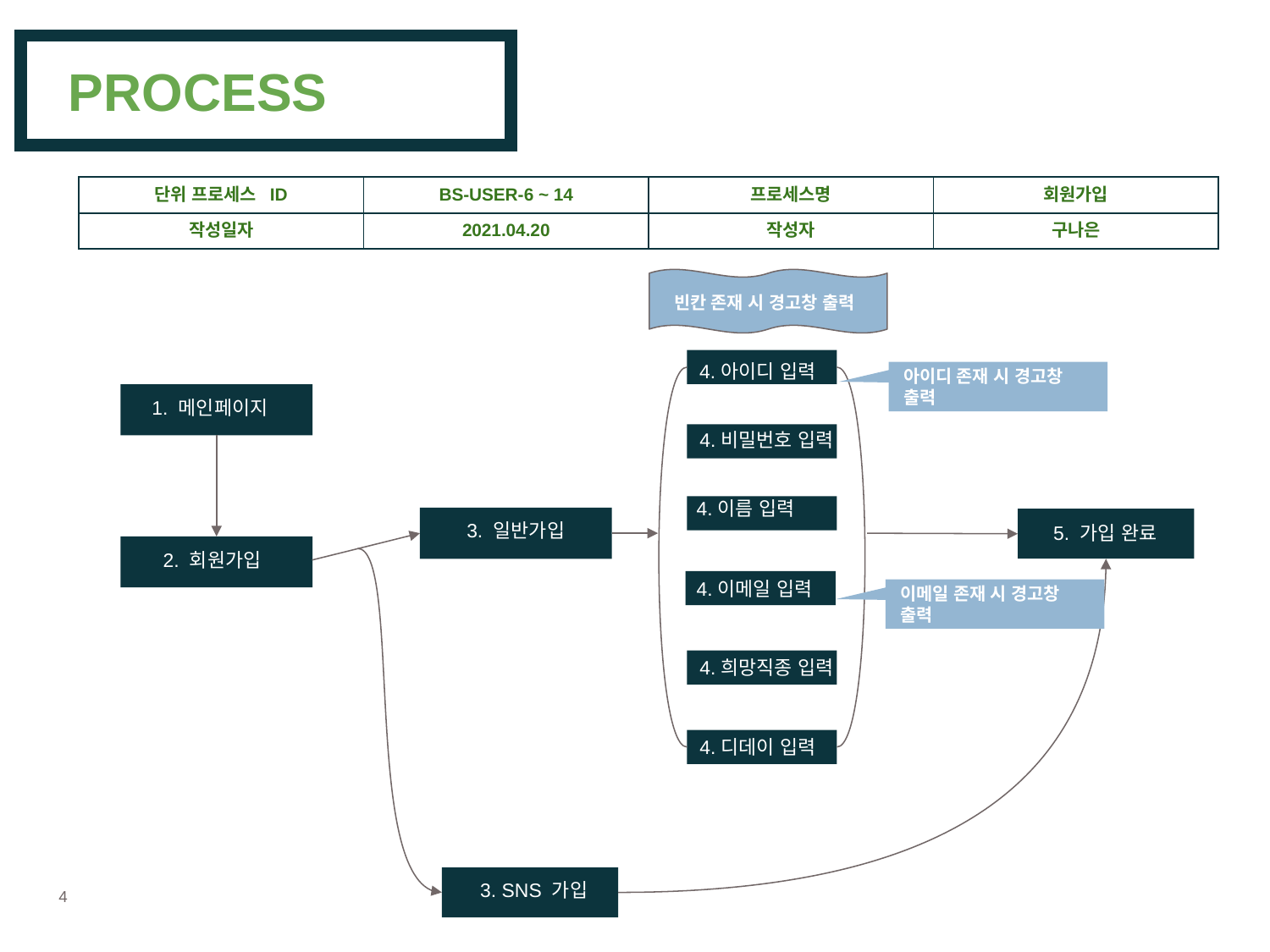

# PROCESS

| 단위 프로세스 ID | BS-USER-6 ~ 14 | 프로세스명 | 회원가입 |
| --- | --- | --- | --- |
| 작성일자 | 2021.04.20 | 작성자 | 구나은 |

빈칸 존재 시 경고창 출력

4.아이디 입력
아이디 존재 시 경고창
출력

1. 메인페이지
4.비밀번호 입력

4.이름 입력

3. 일반가입
5. 가입 완료

2. 회원가입
4.이메일 입력

이메일 존재 시 경고창
출력

4.희망직종 입력

4.디데이 입력

3. SNS 가입